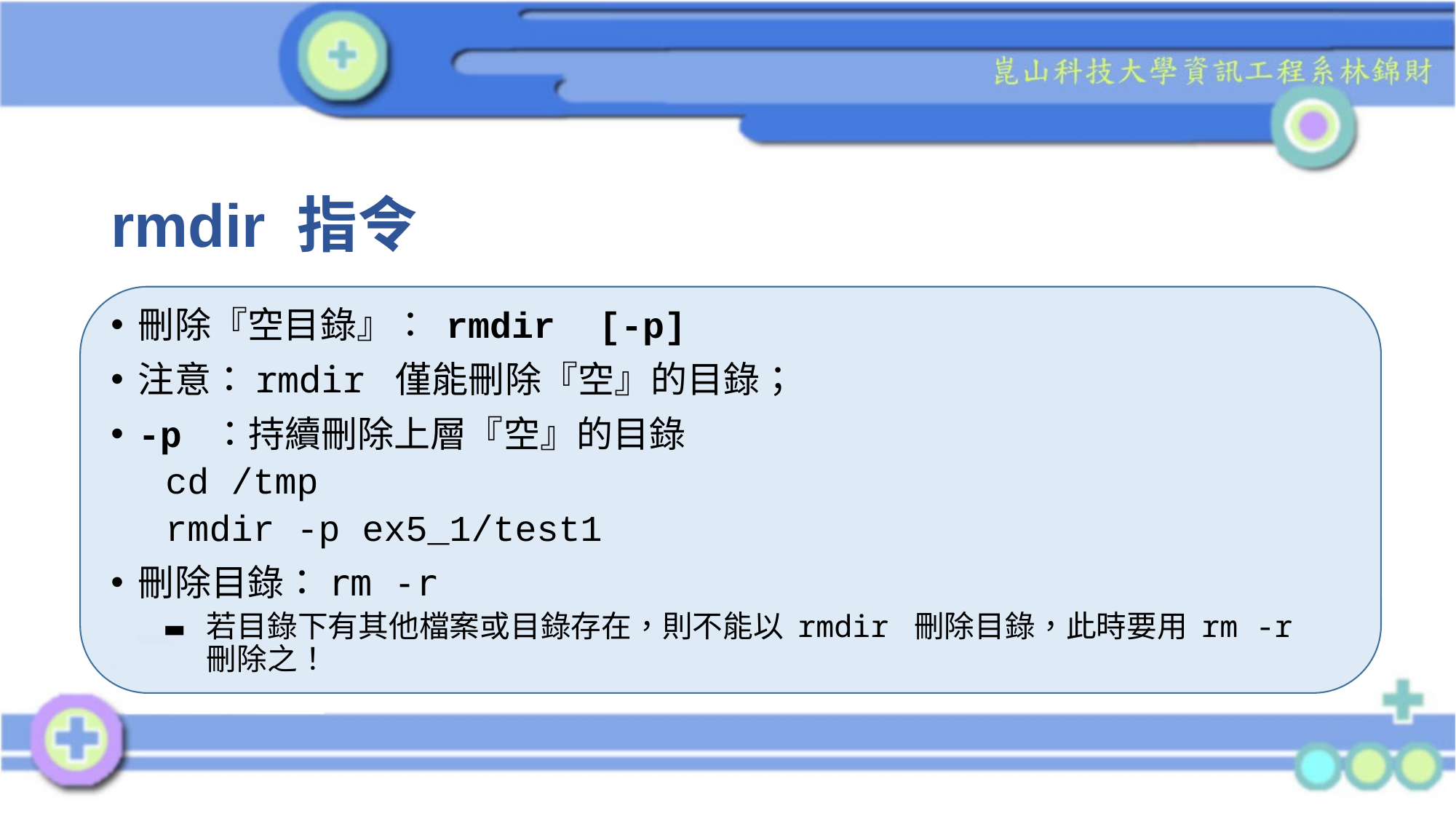

# rmdir 指令

刪除『空目錄』： rmdir  [-p]
注意：rmdir 僅能刪除『空』的目錄；
-p ：持續刪除上層『空』的目錄
cd /tmp
rmdir -p ex5_1/test1
刪除目錄：rm -r
若目錄下有其他檔案或目錄存在，則不能以 rmdir 刪除目錄，此時要用 rm -r 刪除之！